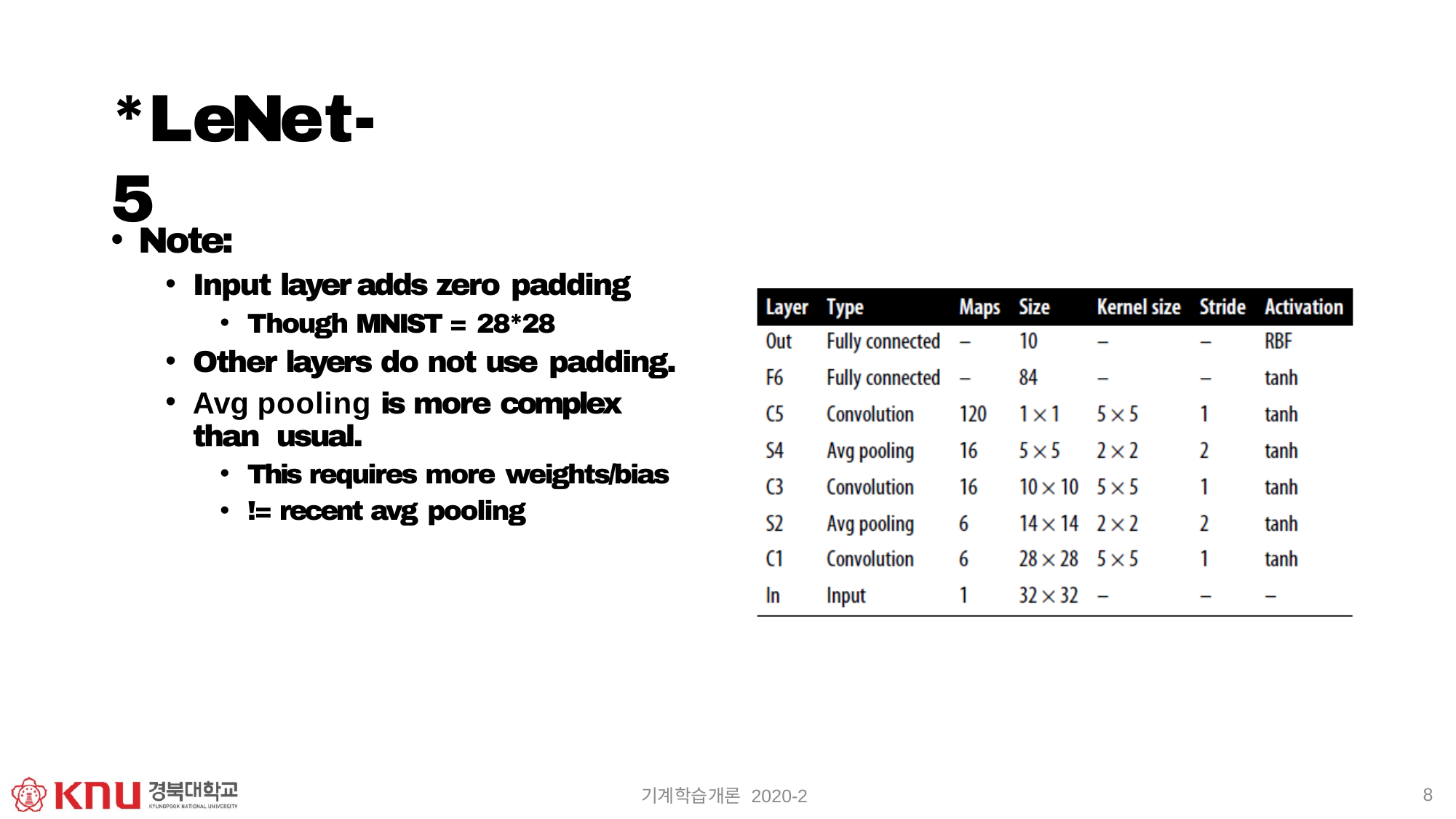

# *LeNet-5
Note:
Input layer adds zero padding
Though MNIST = 28*28
Other layers do not use padding.
Avg pooling is more complex than  usual.
This requires more weights/bias
!= recent avg pooling

8
기계학습개론 2020-2